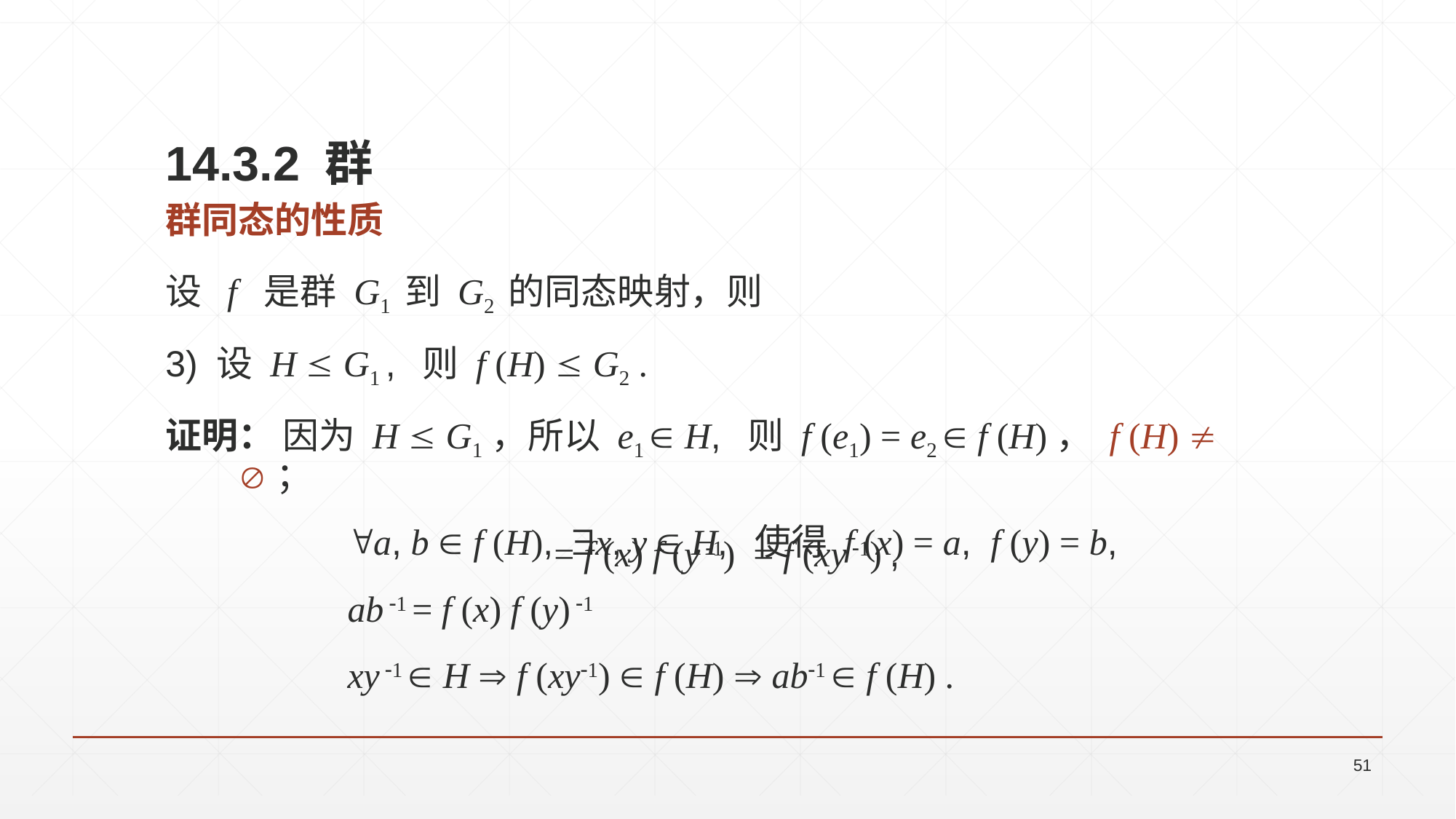

14.3.2 群
群同态的性质
设  f  是群 G1 到 G2 的同态映射，则
3) 设 H ≤ G1 ,  则 f (H) ≤ G2 .
证明： 因为 H ≤ G1，所以 e1 ∈ H,  则 f (e1) = e2 ∈ f (H)， f (H) ≠ ∅；
        	∀a, b ∈ f (H),  ∃x, y ∈ H,  使得 f (x) = a,  f (y) = b,
        	ab −1 = f (x) f (y) −1
       		xy −1 ∈ H ⇒ f (xy−1) ∈ f (H) ⇒ ab−1 ∈ f (H) .
= f (x) f (y −1)
= f (xy −1) ,
51